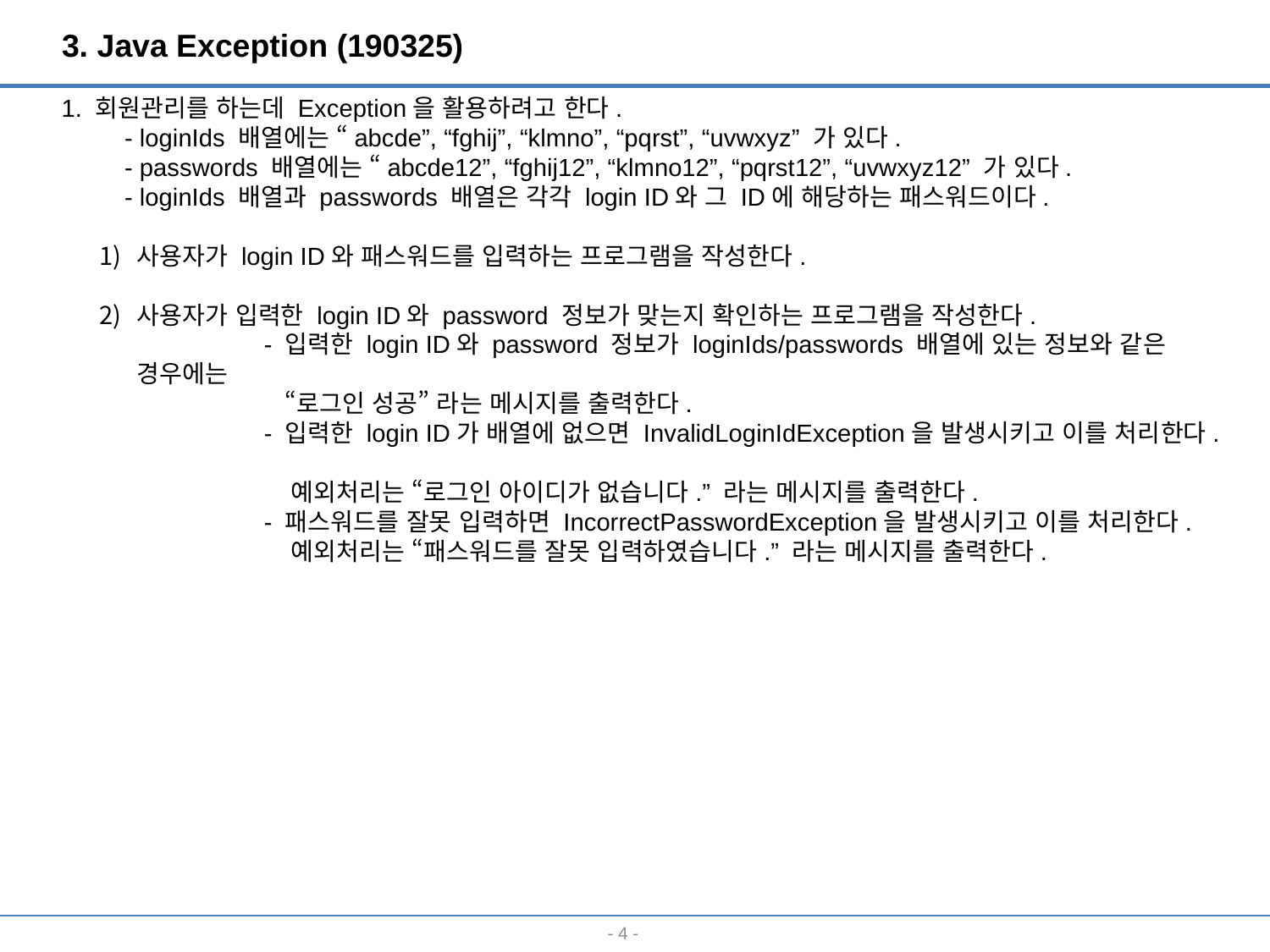

3. Java Exception (190325)
1. 회원관리를 하는데 Exception을 활용하려고 한다.
- loginIds 배열에는 “abcde”, “fghij”, “klmno”, “pqrst”, “uvwxyz” 가 있다.
- passwords 배열에는 “abcde12”, “fghij12”, “klmno12”, “pqrst12”, “uvwxyz12” 가 있다.
- loginIds 배열과 passwords 배열은 각각 login ID와 그 ID에 해당하는 패스워드이다.
사용자가 login ID와 패스워드를 입력하는 프로그램을 작성한다.

사용자가 입력한 login ID와 password 정보가 맞는지 확인하는 프로그램을 작성한다.
	- 입력한 login ID와 password 정보가 loginIds/passwords 배열에 있는 정보와 같은 경우에는
	   “로그인 성공” 라는 메시지를 출력한다.
	- 입력한 login ID가 배열에 없으면 InvalidLoginIdException을 발생시키고 이를 처리한다.
	   예외처리는 “로그인 아이디가 없습니다.” 라는 메시지를 출력한다.
	- 패스워드를 잘못 입력하면 IncorrectPasswordException을 발생시키고 이를 처리한다.
	   예외처리는 “패스워드를 잘못 입력하였습니다.” 라는 메시지를 출력한다.
- 4 -